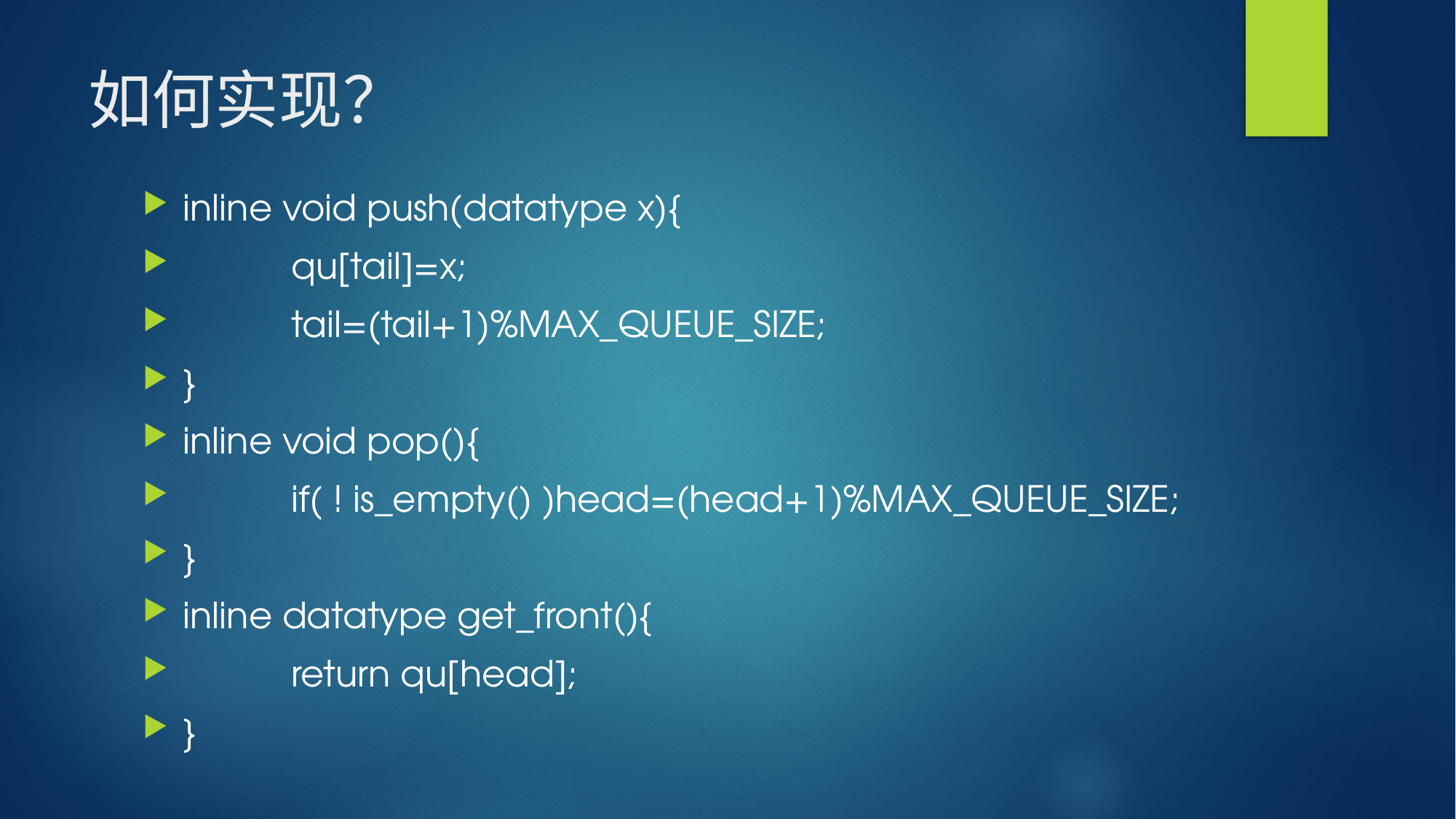

# 如何实现？
inline void push(datatype x){
	qu[tail]=x;
	tail=(tail+1)%MAX_QUEUE_SIZE;
}
inline void pop(){
	if( ! is_empty() )head=(head+1)%MAX_QUEUE_SIZE;
}
inline datatype get_front(){
	return qu[head];
}